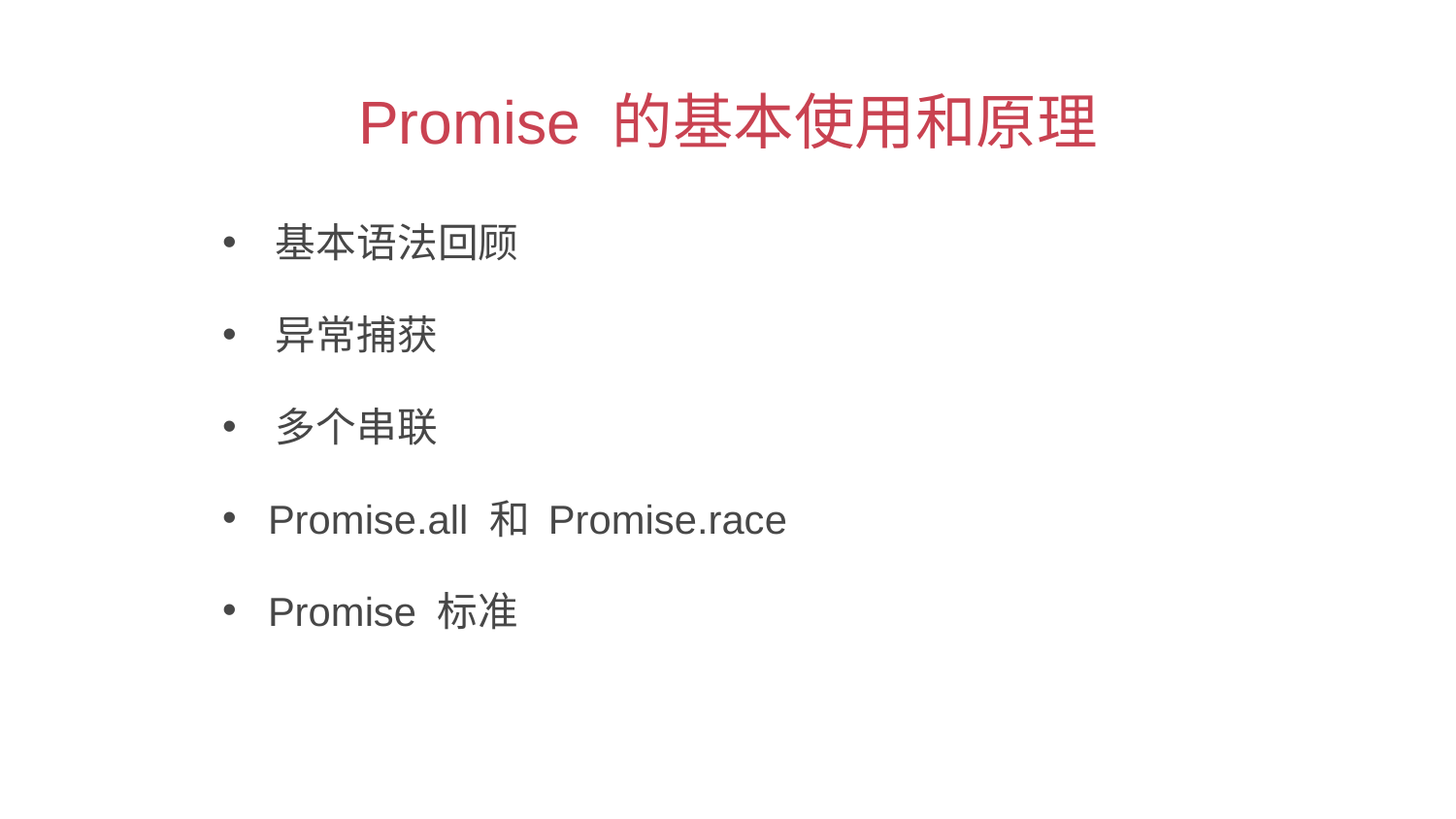

Promise 的基本使用和原理
 基本语法回顾
 异常捕获
 多个串联
 Promise.all 和 Promise.race
 Promise 标准